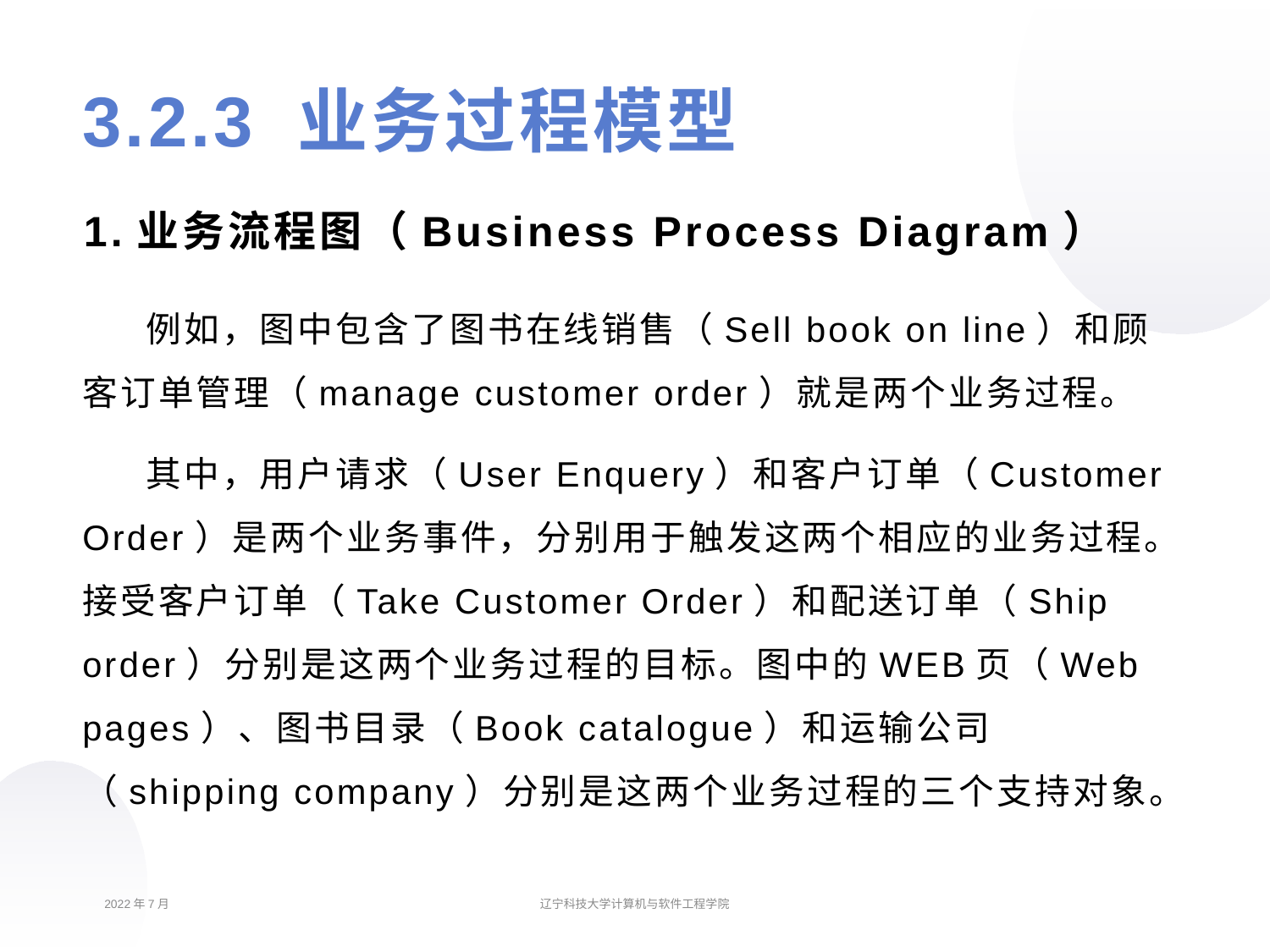

# 3.2.3 业务过程模型
1.业务流程图（Business Process Diagram）

例如，图中包含了图书在线销售（Sell book on line）和顾客订单管理（manage customer order）就是两个业务过程。
其中，用户请求（User Enquery）和客户订单（Customer Order）是两个业务事件，分别用于触发这两个相应的业务过程。接受客户订单（Take Customer Order）和配送订单（Ship order）分别是这两个业务过程的目标。图中的WEB页（Web pages）、图书目录（Book catalogue）和运输公司（shipping company）分别是这两个业务过程的三个支持对象。

2022年7月
辽宁科技大学计算机与软件工程学院
51